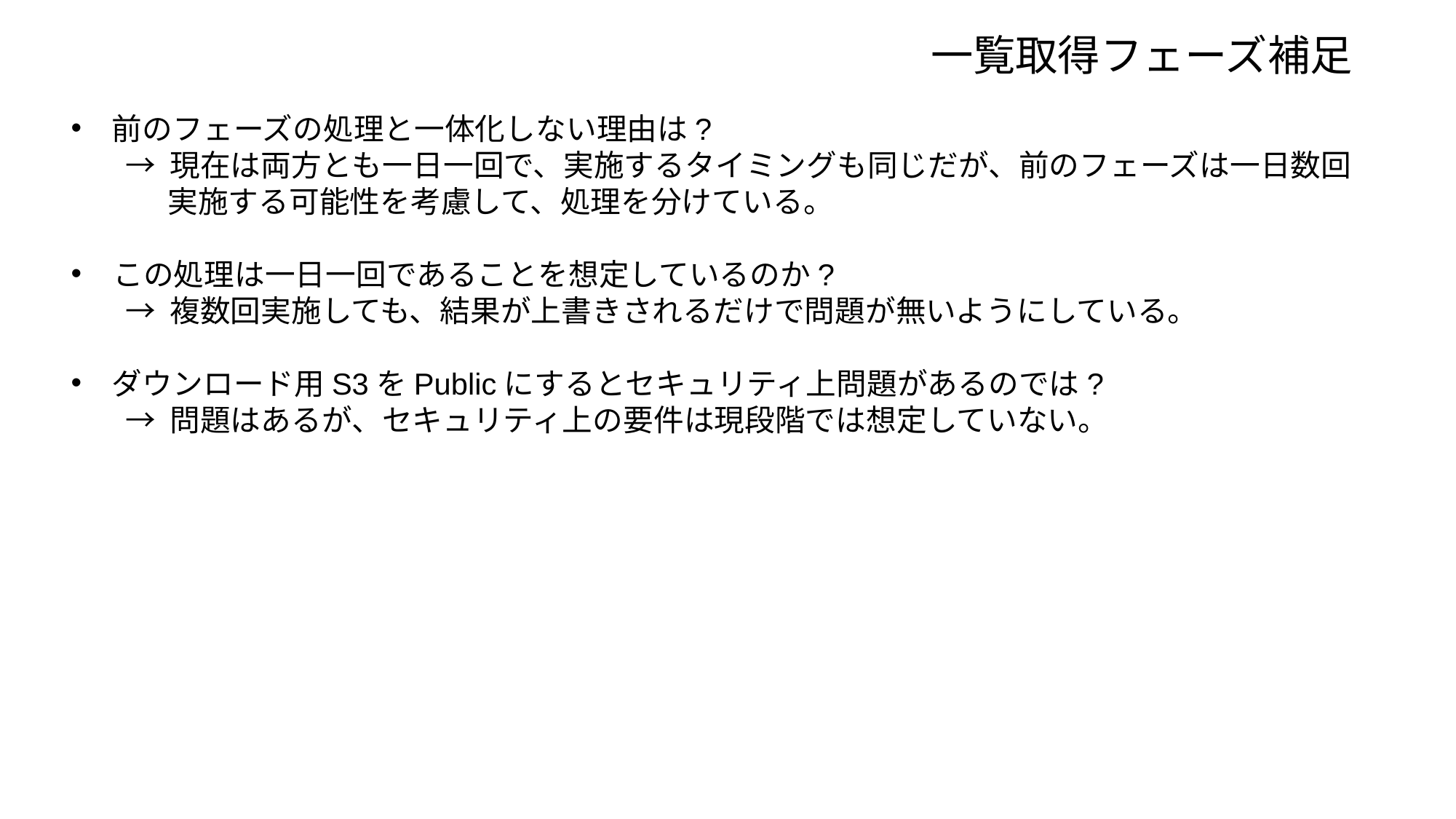

一覧取得フェーズ補足
前のフェーズの処理と一体化しない理由は?
→ 現在は両方とも一日一回で、実施するタイミングも同じだが、前のフェーズは一日数回実施する可能性を考慮して、処理を分けている。

この処理は一日一回であることを想定しているのか?
→ 複数回実施しても、結果が上書きされるだけで問題が無いようにしている。

ダウンロード用S3をPublicにするとセキュリティ上問題があるのでは?
→ 問題はあるが、セキュリティ上の要件は現段階では想定していない。